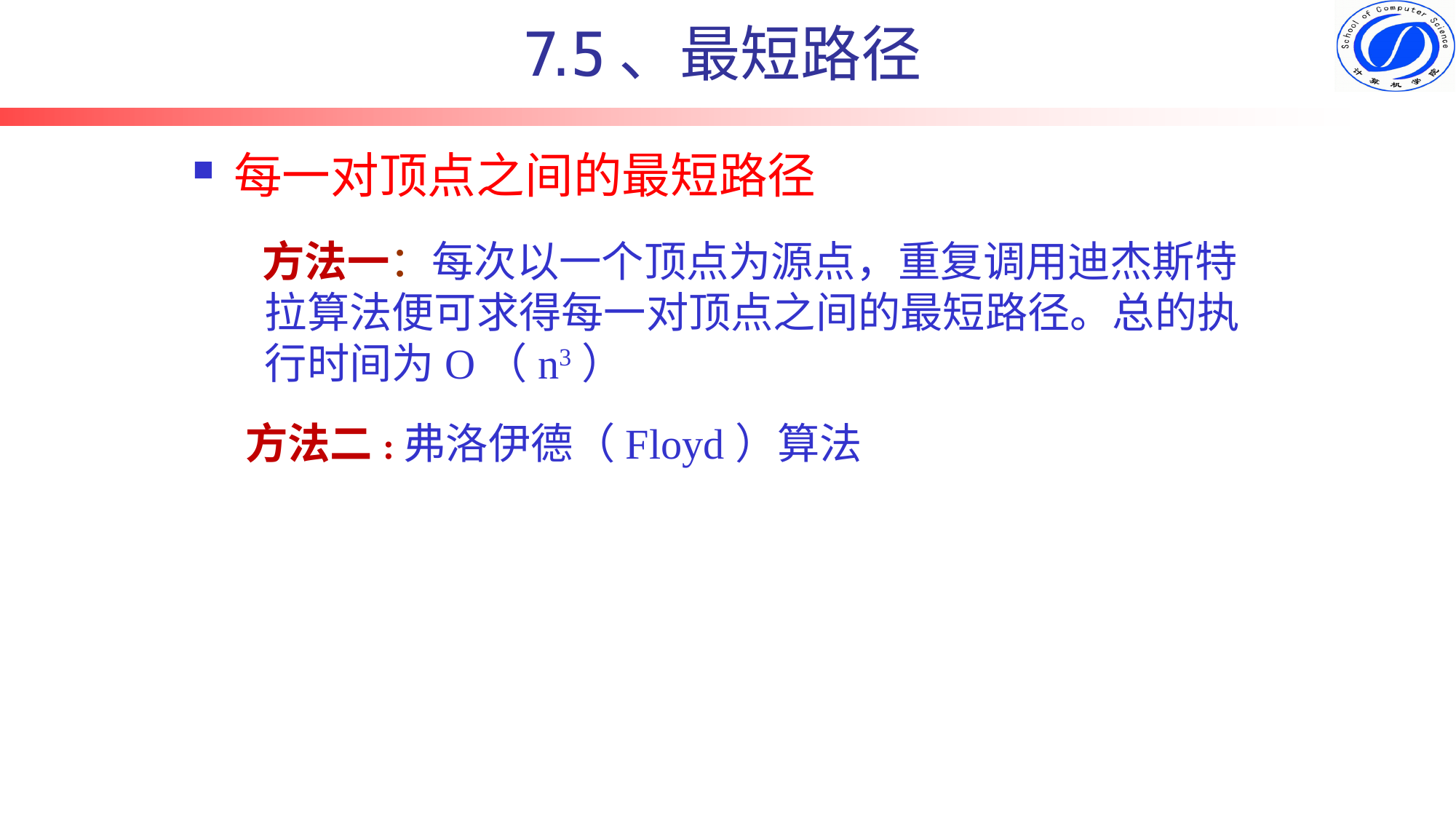

7.5、最短路径
每一对顶点之间的最短路径
   方法一：每次以一个顶点为源点，重复调用迪杰斯特拉算法便可求得每一对顶点之间的最短路径。总的执行时间为O（n3）
方法二:弗洛伊德（Floyd）算法